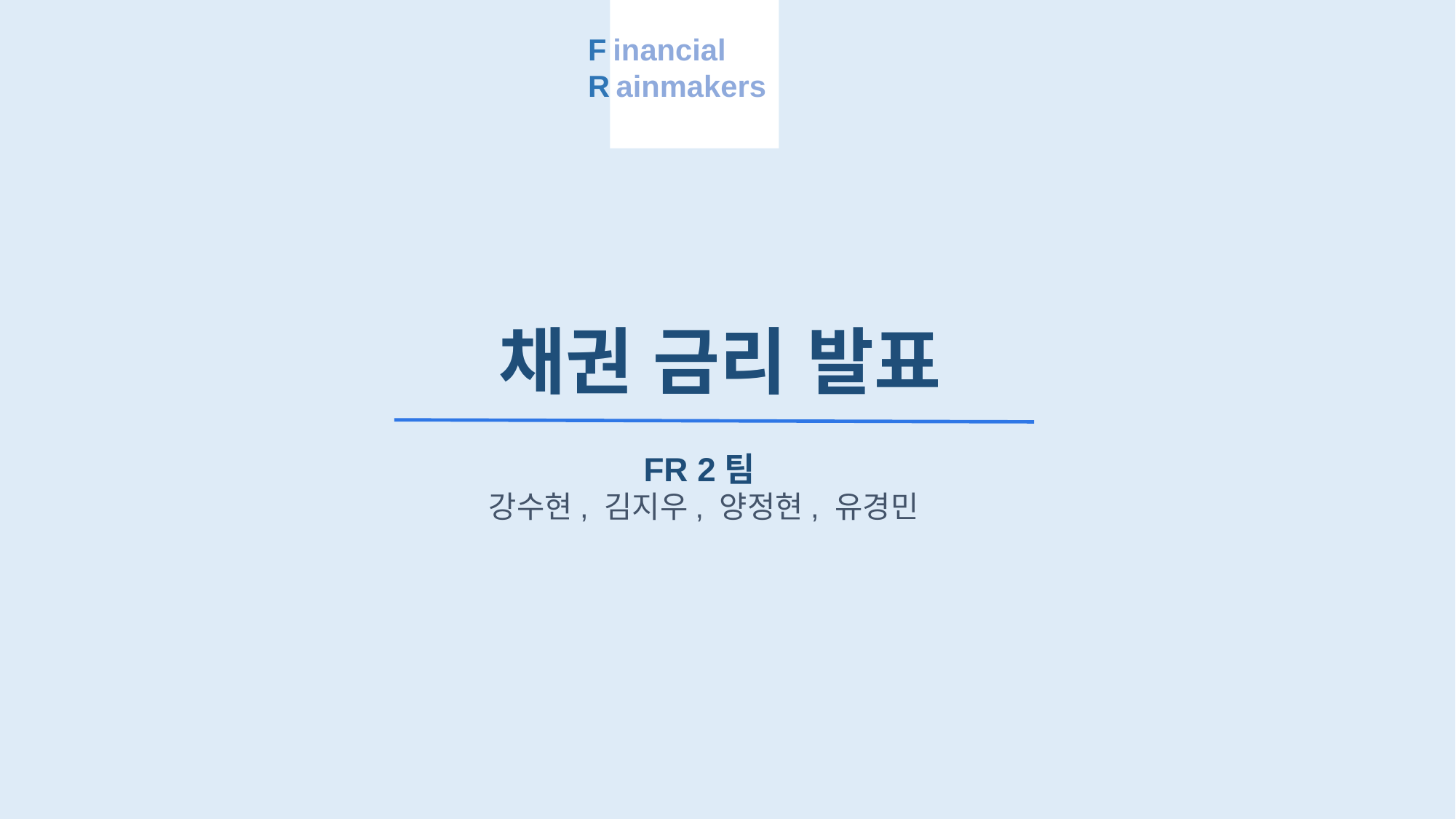

F  inancial
R ainmakers
채권 금리 발표
FR 2팀
강수현, 김지우, 양정현, 유경민